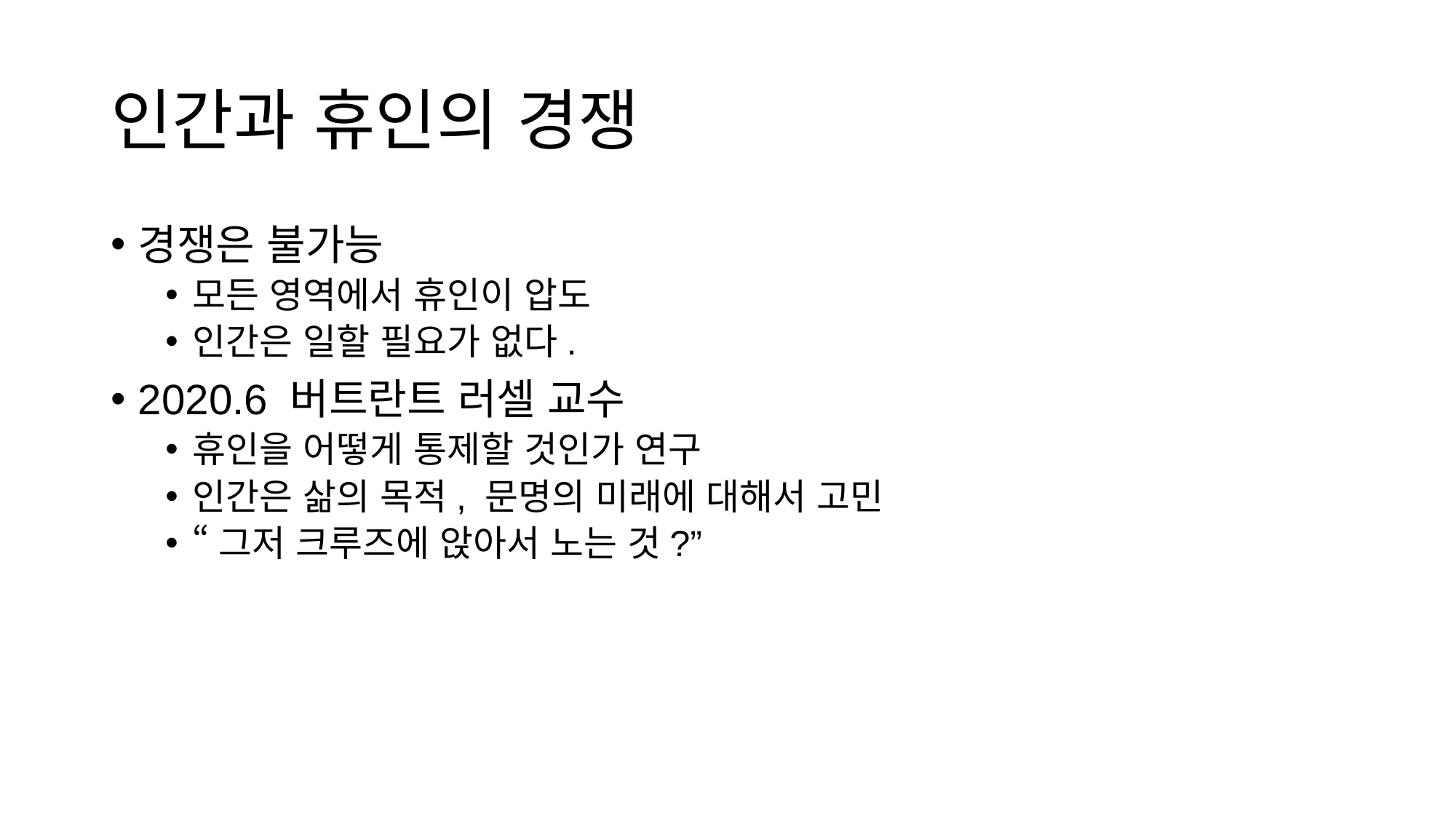

# 인간과 휴인의 경쟁
경쟁은 불가능
모든 영역에서 휴인이 압도
인간은 일할 필요가 없다.
2020.6 버트란트 러셀 교수
휴인을 어떻게 통제할 것인가 연구
인간은 삶의 목적, 문명의 미래에 대해서 고민
“그저 크루즈에 앉아서 노는 것?”